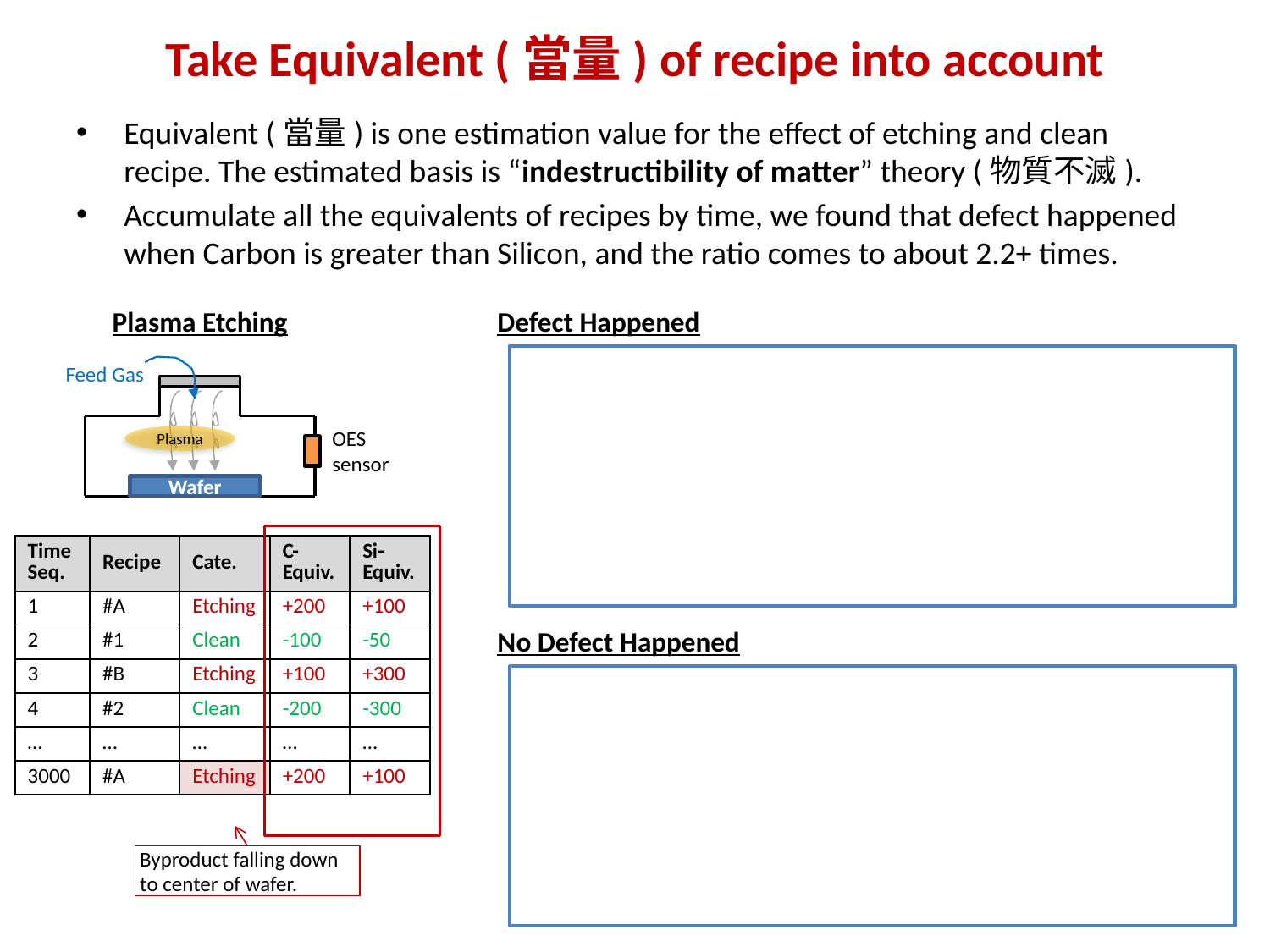

# Take Equivalent (當量) of recipe into account
Equivalent (當量) is one estimation value for the effect of etching and clean recipe. The estimated basis is “indestructibility of matter” theory (物質不滅).
Accumulate all the equivalents of recipes by time, we found that defect happened when Carbon is greater than Silicon, and the ratio comes to about 2.2+ times.
Plasma Etching
Defect Happened

Feed Gas

Plasma
OES
sensor

Wafer

| Time Seq. | Recipe | Cate. | C- Equiv. | Si-Equiv. |
| --- | --- | --- | --- | --- |
| 1 | #A | Etching | +200 | +100 |
| 2 | #1 | Clean | -100 | -50 |
| 3 | #B | Etching | +100 | +300 |
| 4 | #2 | Clean | -200 | -300 |
| … | … | … | … | … |
| 3000 | #A | Etching | +200 | +100 |
No Defect Happened

Byproduct falling down to center of wafer.